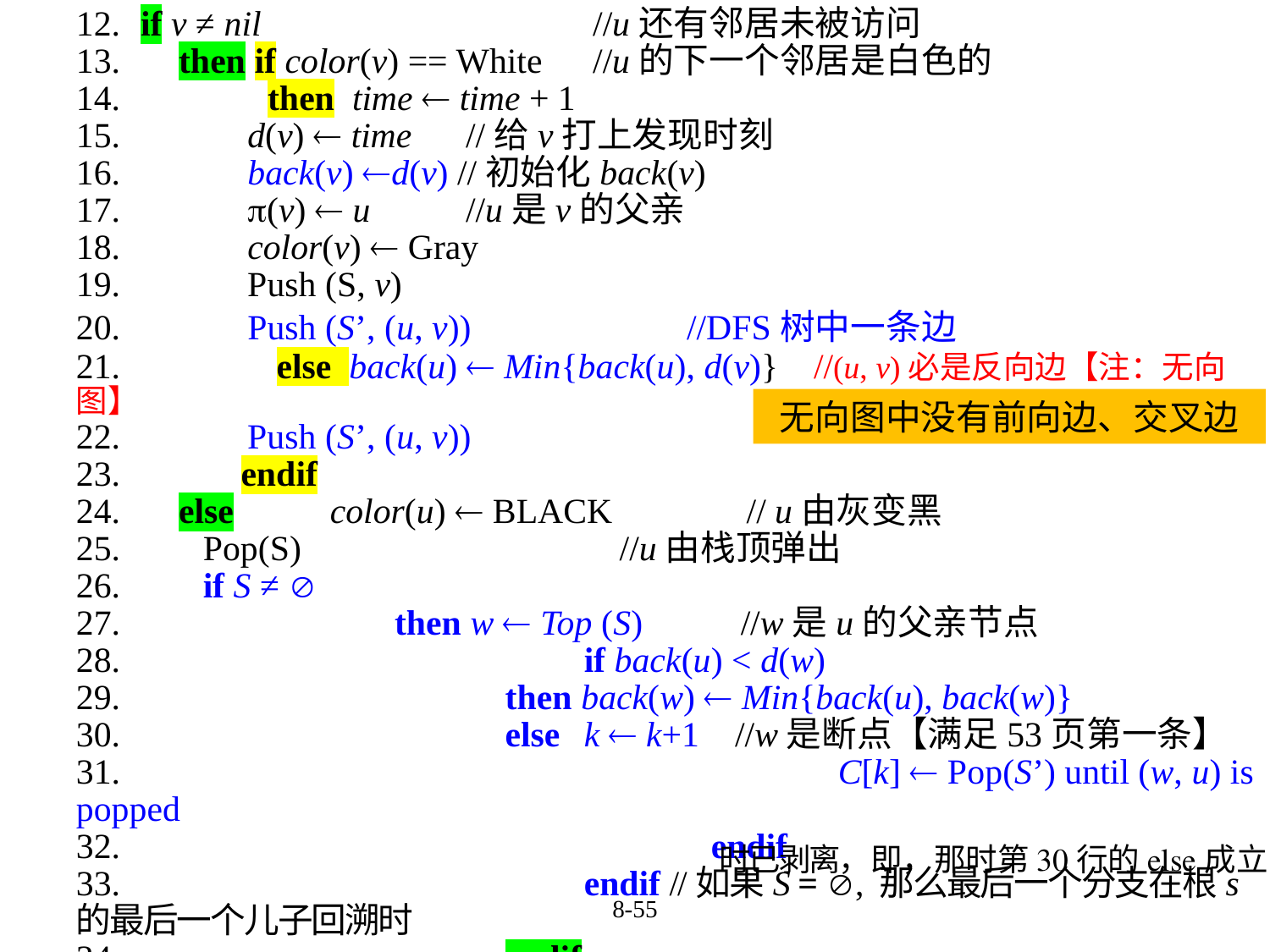

12. 	if v ≠ nil  			 //u还有邻居未被访问
13. 	then if color(v) == White	 //u的下一个邻居是白色的
14. 	          then  time ← time + 1
15. 		     d(v) ← time 	 //给v打上发现时刻
16. 		     back(v) ←d(v) //初始化back(v)
17. 		     π(v) ← u 	 //u是v的父亲
18. 		     color(v) ← Gray
19. 		     Push (S, v)
20. 		     Push (S’, (u, v))                     //DFS树中一条边
21. 	           else  back(u) ← Min{back(u), d(v)}    //(u, v)必是反向边【注：无向图】
22. 		     Push (S’, (u, v))
23. 	       endif
24. 	else  	color(u) ← BLACK 	    // u由灰变黑
25. 		Pop(S) 			    //u由栈顶弹出
26. 	 	if S ≠ ∅
27. 	then w ← Top (S)           //w是u的父亲节点
28. 			if back(u) < d(w)
29. 	then back(w) ← Min{back(u), back(w)}
30. 	else 	k ← k+1    //w是断点【满足53页第一条】
31. 				C[k] ← Pop(S’) until (w, u) is popped
32. 			endif
33. 		endif //如果S = ∅, 那么最后一个分支在根s的最后一个儿子回溯时
34. 	endif
35. endwhile
36. End
无向图中没有前向边、交叉边
时已剥离，即，那时第30行的else成立
8-55